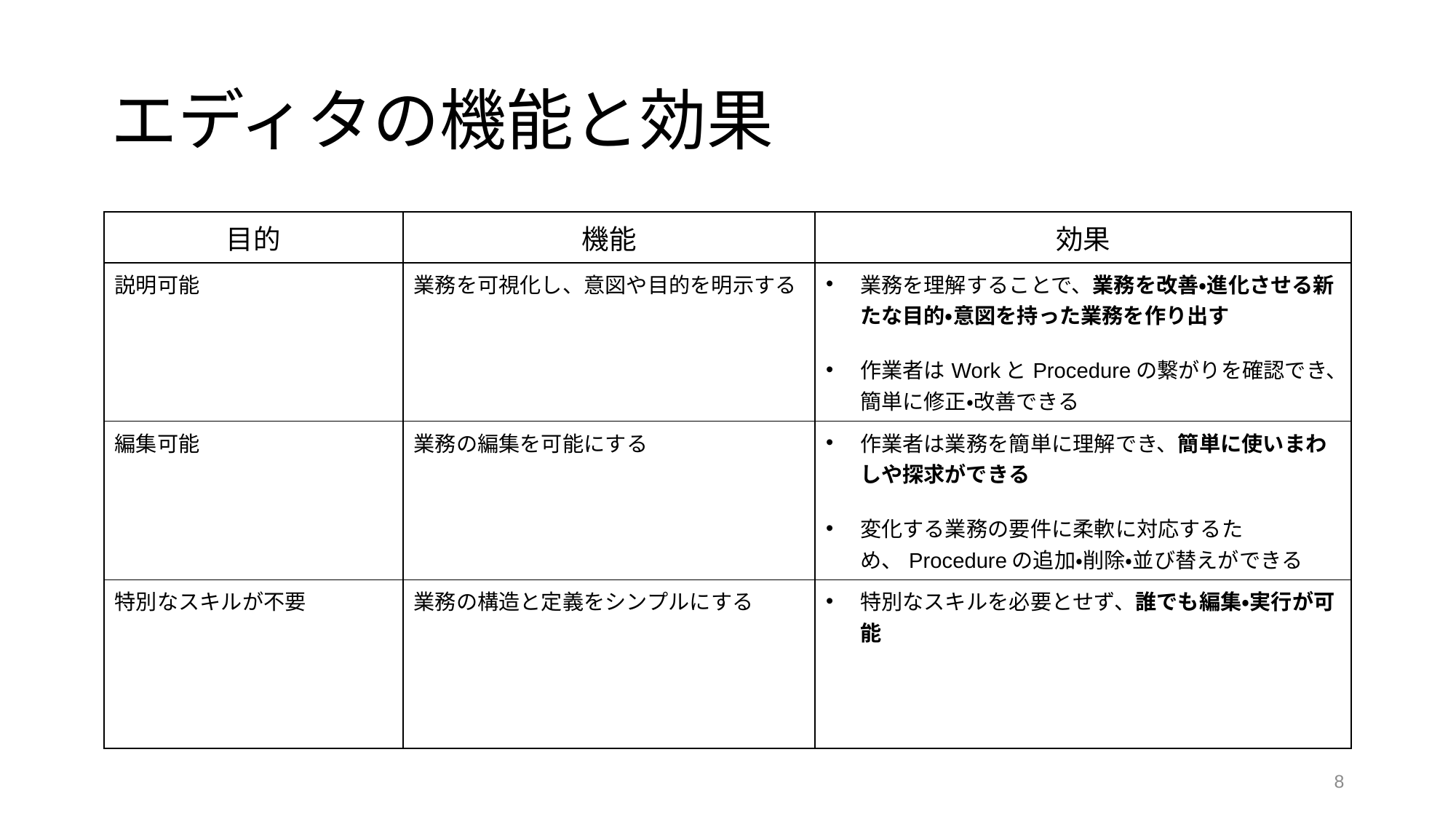

# エディタの機能と効果
| 目的 | 機能 | 効果 |
| --- | --- | --- |
| 説明可能 | 業務を可視化し、意図や目的を明示する | 業務を理解することで、業務を改善・進化させる新たな目的・意図を持った業務を作り出す 作業者はWorkとProcedureの繋がりを確認でき、簡単に修正・改善できる |
| 編集可能 | 業務の編集を可能にする | 作業者は業務を簡単に理解でき、簡単に使いまわしや探求ができる 変化する業務の要件に柔軟に対応するため、Procedureの追加・削除・並び替えができる |
| 特別なスキルが不要 | 業務の構造と定義をシンプルにする | 特別なスキルを必要とせず、誰でも編集・実行が可能 |
8